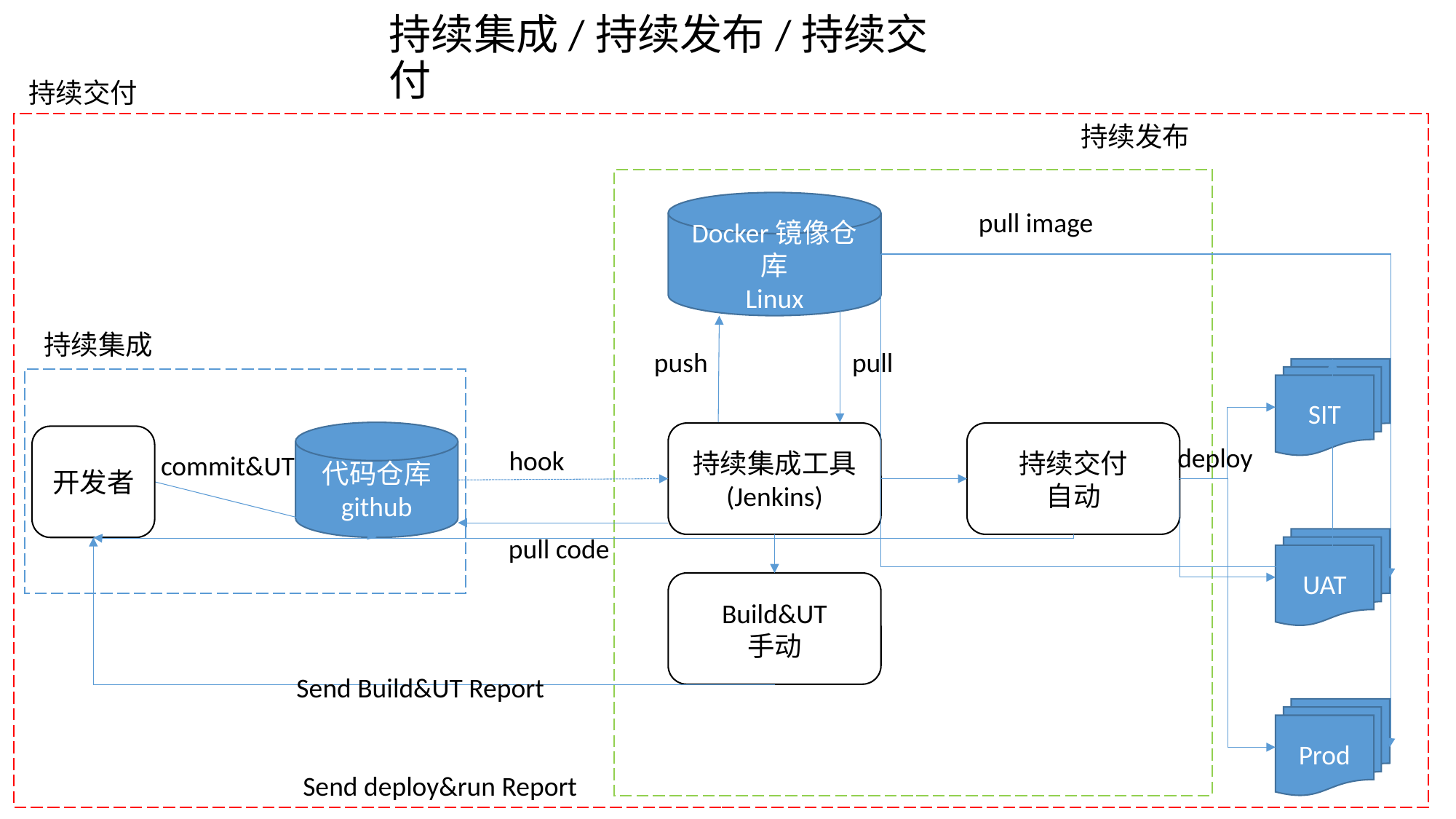

持续集成/持续发布/持续交付
持续交付
持续发布

Docker镜像仓库
Linux
pull image
持续集成
push
pull
SIT

代码仓库
github
持续集成工具
(Jenkins)
持续交付
自动
开发者
deploy
hook
commit&UT

pull code
UAT
Build&UT
手动
Send Build&UT Report
Prod
Send deploy&run Report